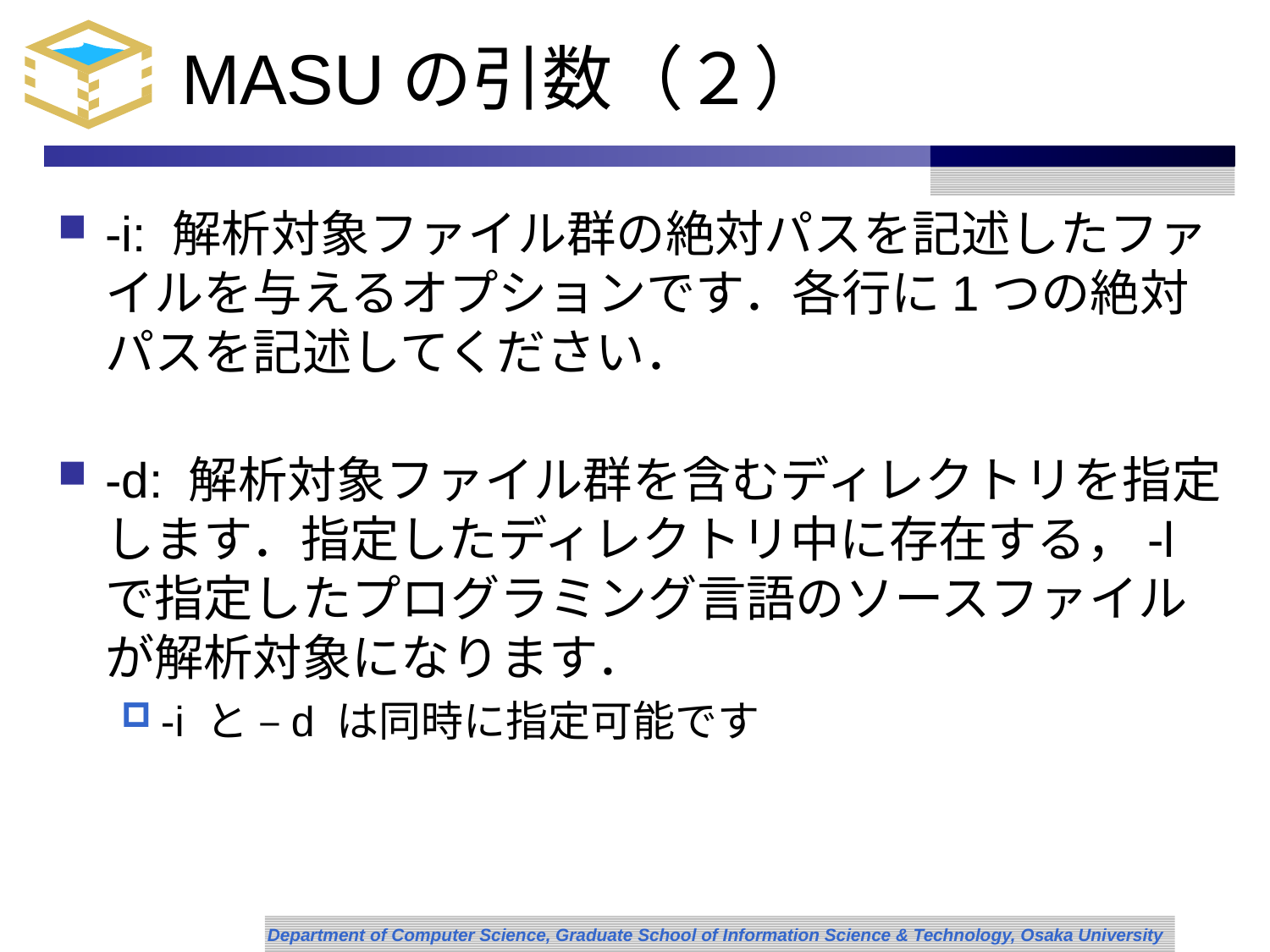

# MASUの引数（２）
-i: 解析対象ファイル群の絶対パスを記述したファイルを与えるオプションです．各行に1つの絶対パスを記述してください．

-d: 解析対象ファイル群を含むディレクトリを指定します．指定したディレクトリ中に存在する，-lで指定したプログラミング言語のソースファイルが解析対象になります．
-i と –d は同時に指定可能です